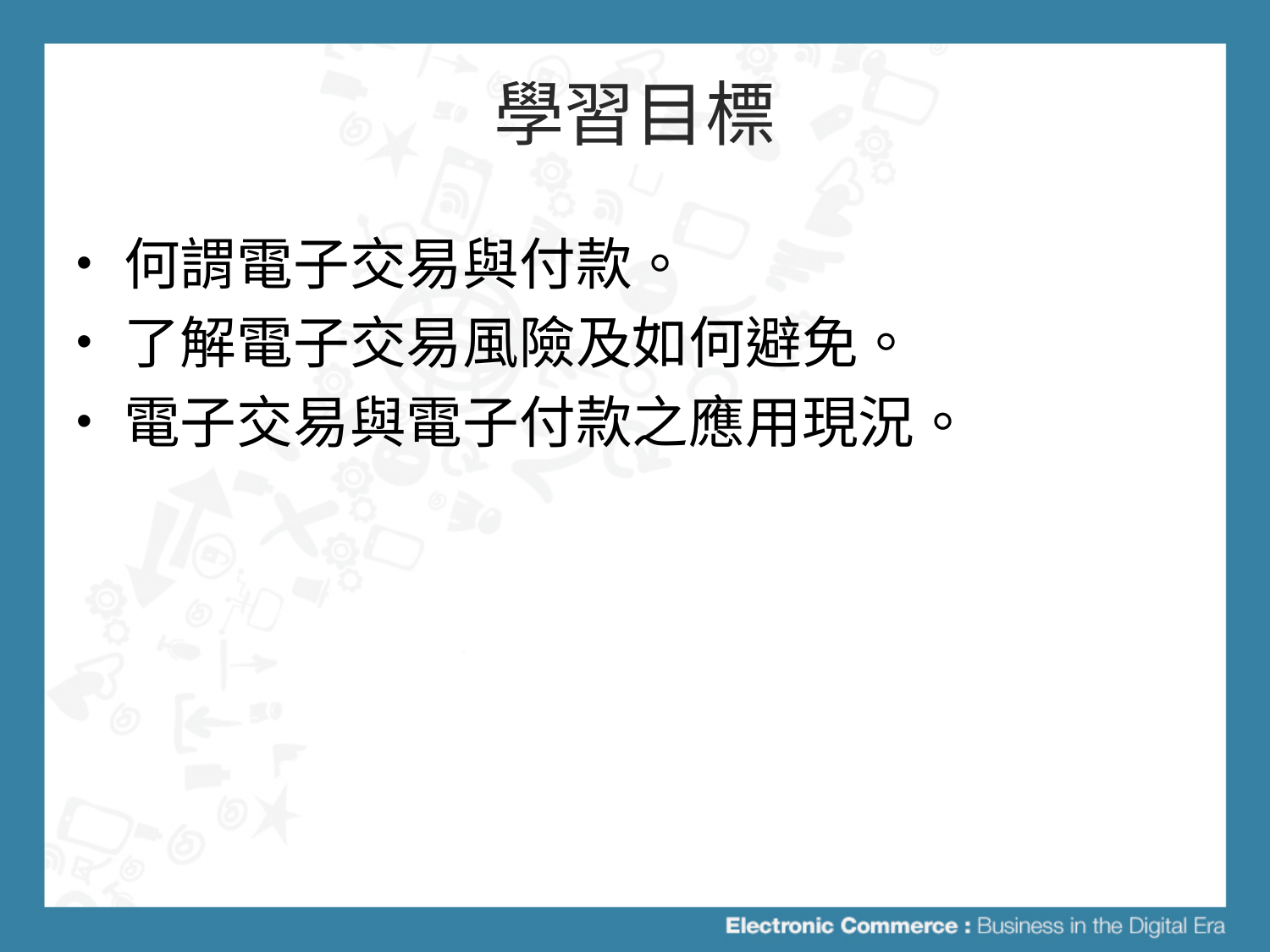

# 學習目標
何謂電子交易與付款。
了解電子交易風險及如何避免。
電子交易與電子付款之應用現況。